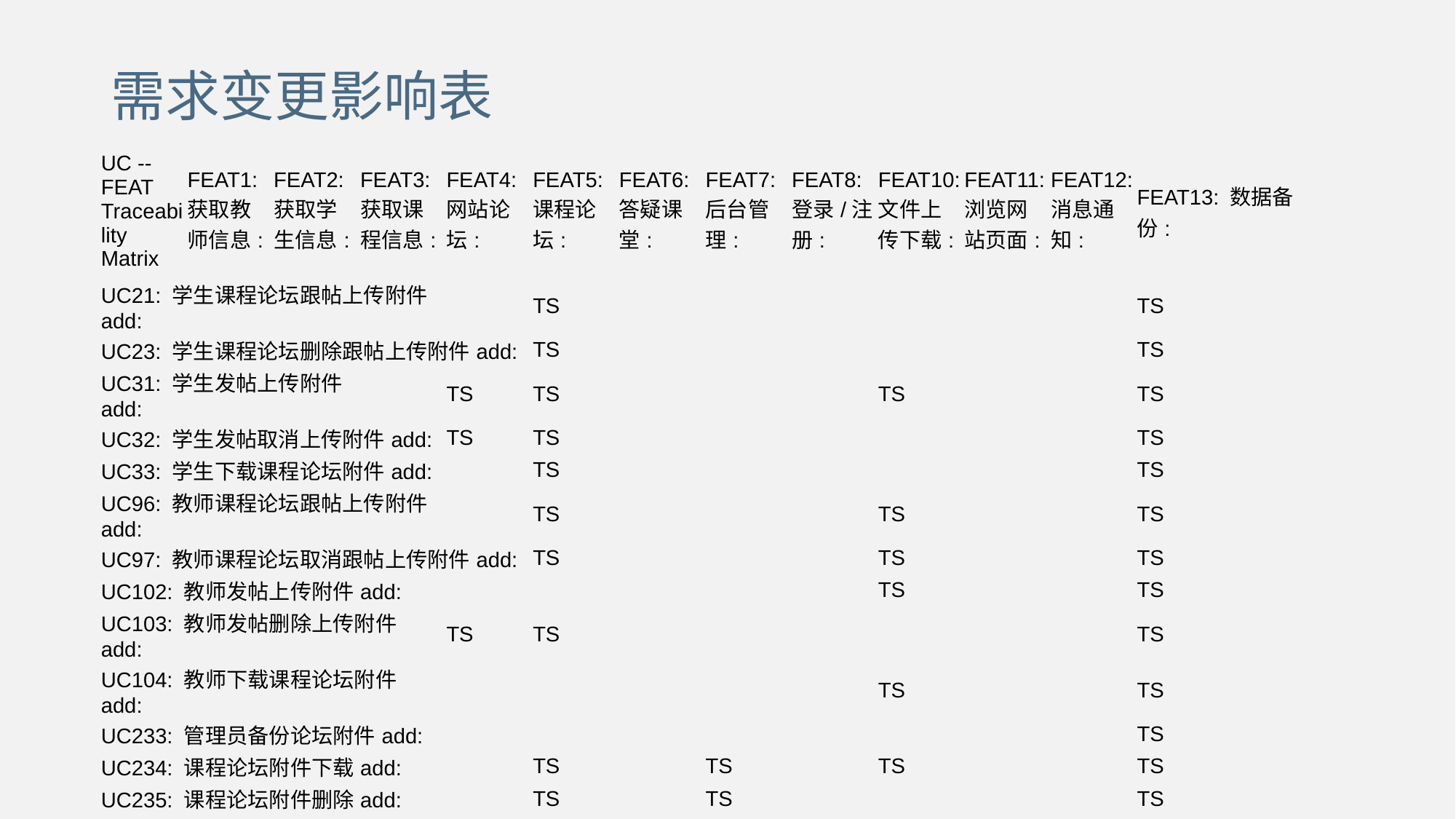

需求变更影响表
| UC -- FEAT Traceability Matrix | FEAT1: 获取教师信息: | FEAT2: 获取学生信息: | FEAT3: 获取课程信息: | FEAT4: 网站论坛: | FEAT5: 课程论坛: | FEAT6: 答疑课堂: | FEAT7: 后台管理: | FEAT8: 登录/注册: | FEAT10: 文件上传下载: | FEAT11: 浏览网站页面: | FEAT12: 消息通知: | FEAT13: 数据备份: |  |
| --- | --- | --- | --- | --- | --- | --- | --- | --- | --- | --- | --- | --- | --- |
| UC21: 学生课程论坛跟帖上传附件add: |  |  |  |  | TS |  |  |  |  |  |  | TS |  |
| UC23: 学生课程论坛删除跟帖上传附件add: |  |  |  |  | TS |  |  |  |  |  |  | TS |  |
| UC31: 学生发帖上传附件add: |  |  |  | TS | TS |  |  |  | TS |  |  | TS |  |
| UC32: 学生发帖取消上传附件add: |  |  |  | TS | TS |  |  |  |  |  |  | TS |  |
| UC33: 学生下载课程论坛附件add: |  |  |  |  | TS |  |  |  |  |  |  | TS |  |
| UC96: 教师课程论坛跟帖上传附件add: |  |  |  |  | TS |  |  |  | TS |  |  | TS |  |
| UC97: 教师课程论坛取消跟帖上传附件add: |  |  |  |  | TS |  |  |  | TS |  |  | TS |  |
| UC102: 教师发帖上传附件add: |  |  |  |  |  |  |  |  | TS |  |  | TS |  |
| UC103: 教师发帖删除上传附件add: |  |  |  | TS | TS |  |  |  |  |  |  | TS |  |
| UC104: 教师下载课程论坛附件add: |  |  |  |  |  |  |  |  | TS |  |  | TS |  |
| UC233: 管理员备份论坛附件add: |  |  |  |  |  |  |  |  |  |  |  | TS |  |
| UC234: 课程论坛附件下载add: |  |  |  |  | TS |  | TS |  | TS |  |  | TS |  |
| UC235: 课程论坛附件删除add: |  |  |  |  | TS |  | TS |  |  |  |  | TS |  |
|  |  |  |  |  |  |  |  |  |  |  |  |  |  |